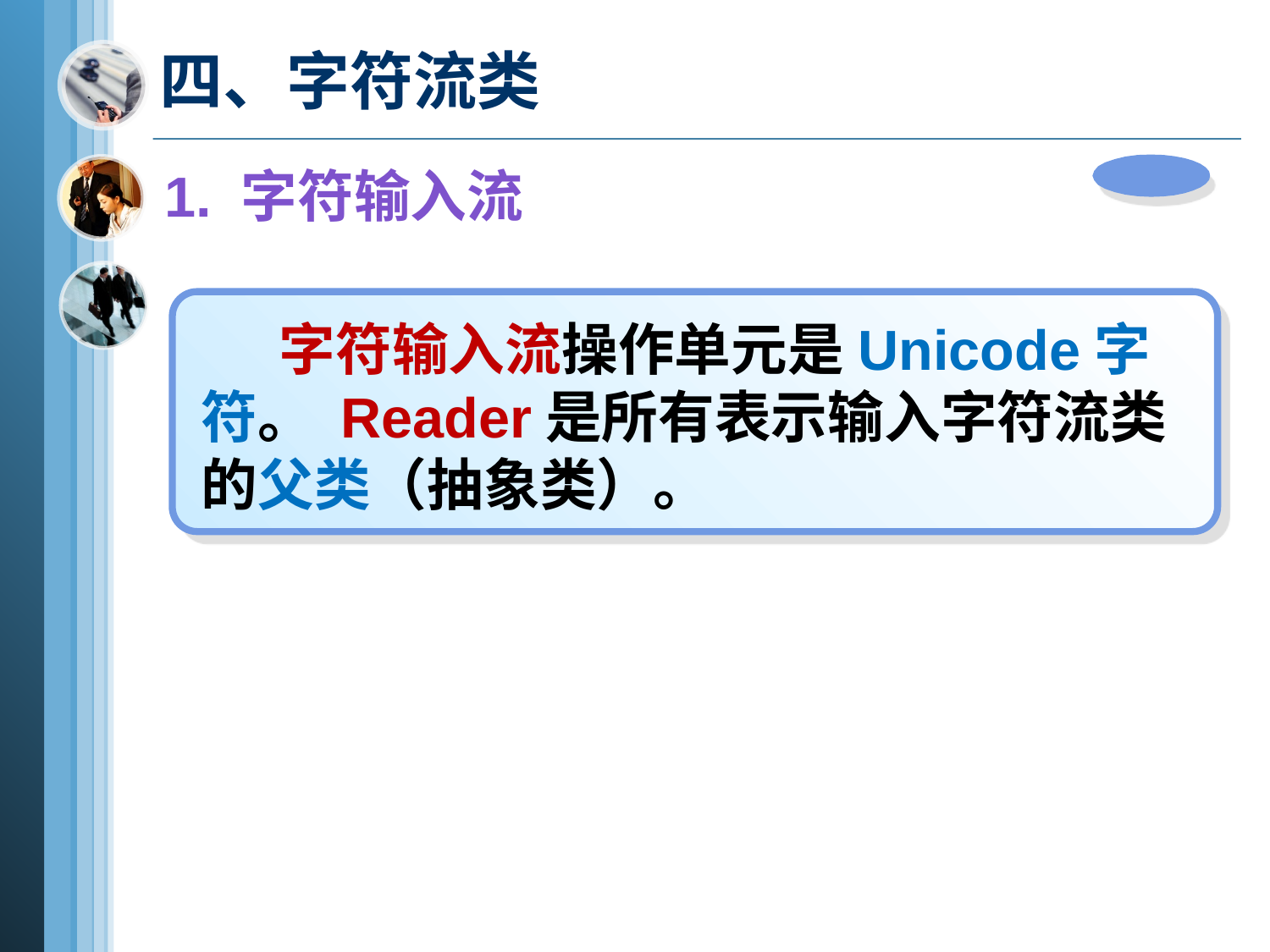

# 四、字符流类
1. 字符输入流

     字符输入流操作单元是Unicode字符。 Reader是所有表示输入字符流类的父类（抽象类）。